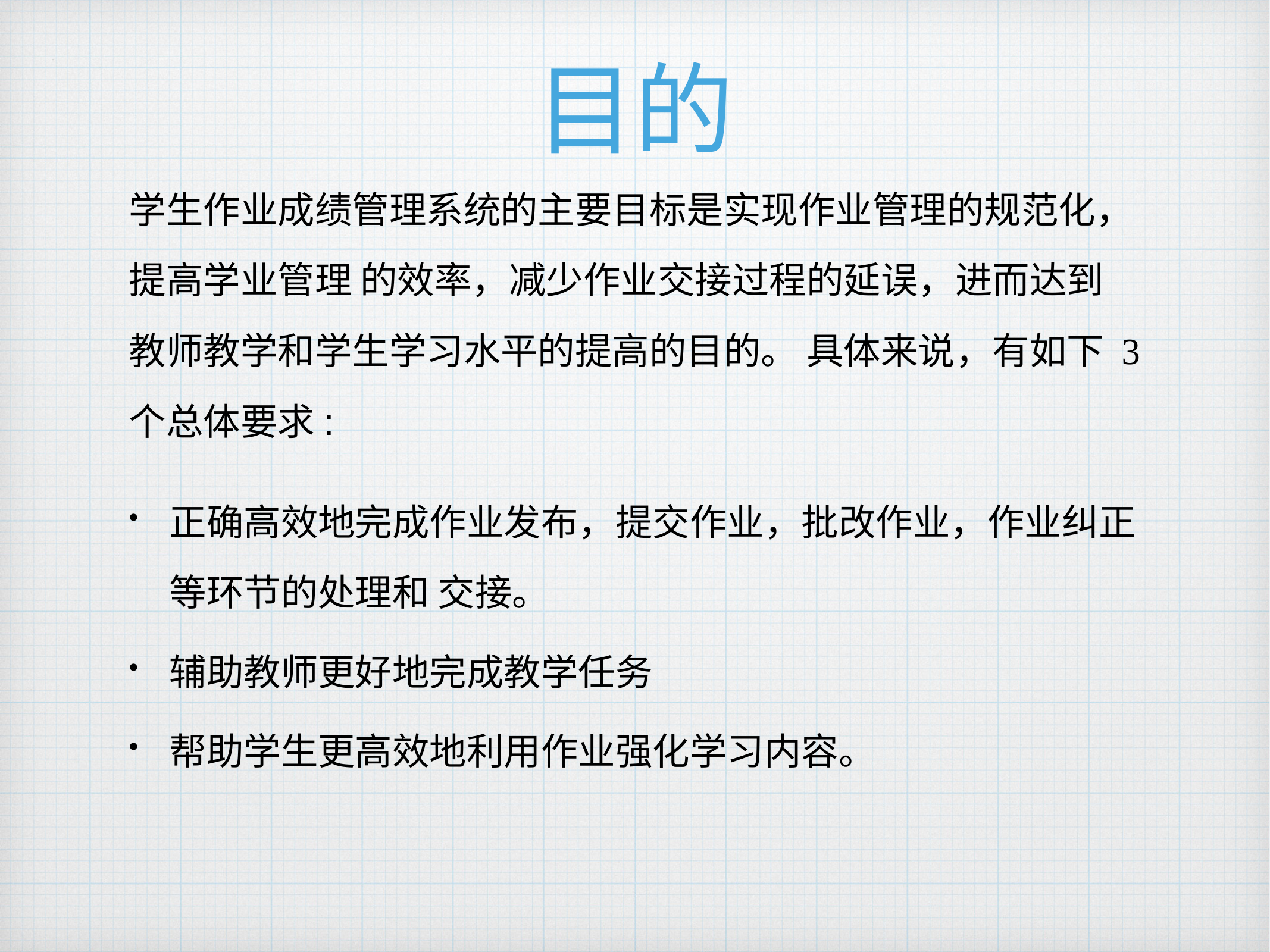

# 目的
学生作业成绩管理系统的主要目标是实现作业管理的规范化，提高学业管理 的效率，减少作业交接过程的延误，进而达到教师教学和学生学习水平的提高的目的。 具体来说，有如下 3 个总体要求:
正确高效地完成作业发布，提交作业，批改作业，作业纠正等环节的处理和 交接。
辅助教师更好地完成教学任务
帮助学生更高效地利用作业强化学习内容。